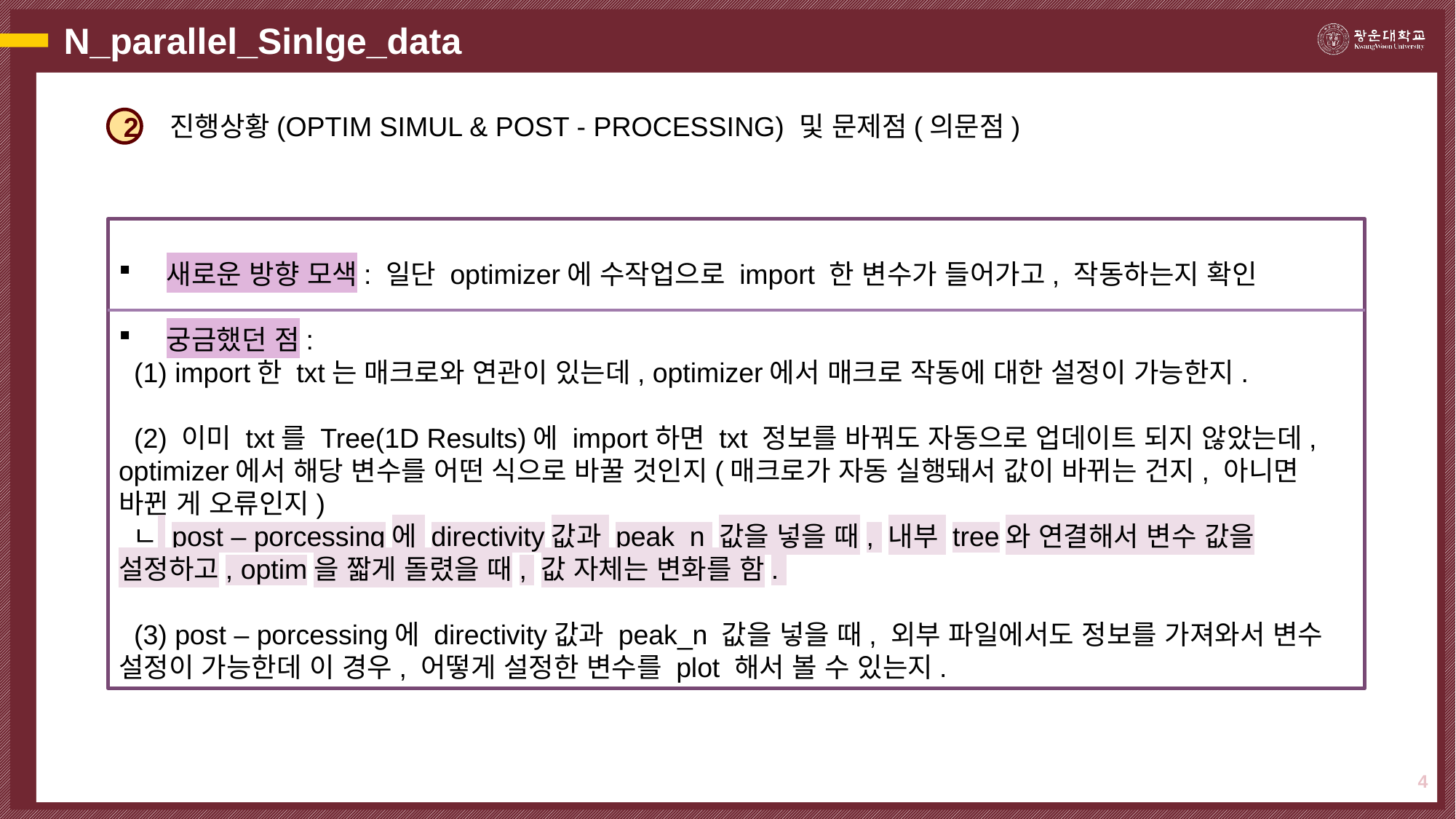

# N_parallel_Sinlge_data
진행상황(OPTIM SIMUL & POST - PROCESSING) 및 문제점(의문점)
2

새로운 방향 모색: 일단 optimizer에 수작업으로 import 한 변수가 들어가고, 작동하는지 확인

궁금했던 점:
  (1) import한 txt는 매크로와 연관이 있는데, optimizer에서 매크로 작동에 대한 설정이 가능한지.

  (2) 이미 txt를 Tree(1D Results)에 import하면 txt 정보를 바꿔도 자동으로 업데이트 되지 않았는데, optimizer에서 해당 변수를 어떤 식으로 바꿀 것인지(매크로가 자동 실행돼서 값이 바뀌는 건지, 아니면 바뀐 게 오류인지)
 ㄴ post – porcessing에 directivity값과 peak_n 값을 넣을 때, 내부 tree와 연결해서 변수 값을 설정하고, optim을 짧게 돌렸을 때, 값 자체는 변화를 함.

  (3) post – porcessing에 directivity값과 peak_n 값을 넣을 때, 외부 파일에서도 정보를 가져와서 변수 설정이 가능한데 이 경우, 어떻게 설정한 변수를 plot 해서 볼 수 있는지.
4